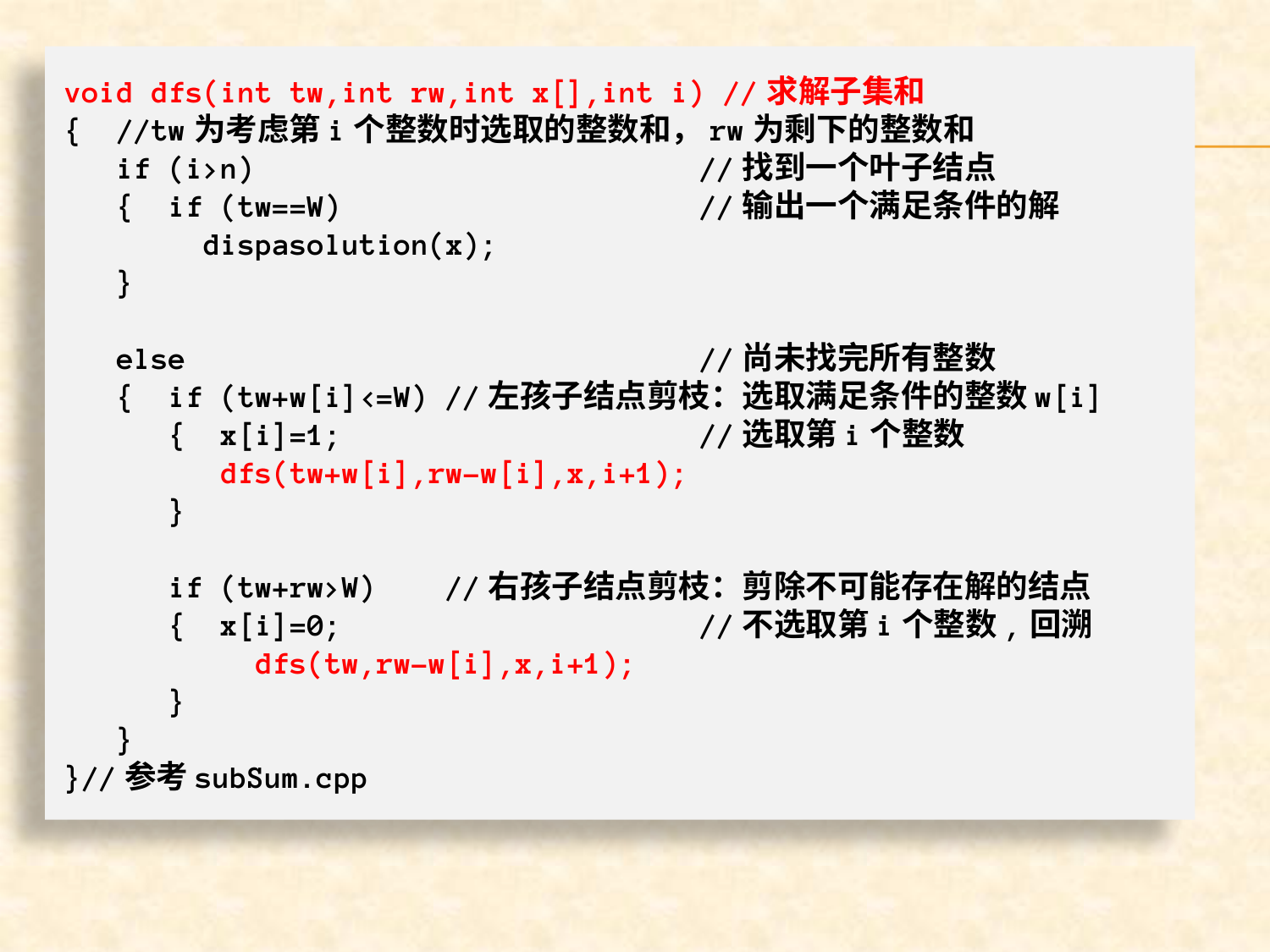

void dfs(int tw,int rw,int x[],int i) //求解子集和
{  //tw为考虑第i个整数时选取的整数和，rw为剩下的整数和
   if (i>n)				//找到一个叶子结点
   {  if (tw==W)			//输出一个满足条件的解
        dispasolution(x);
   }
   else					//尚未找完所有整数
   {  if (tw+w[i]<=W)	//左孩子结点剪枝：选取满足条件的整数w[i]
      {  x[i]=1;			//选取第i个整数
         dfs(tw+w[i],rw-w[i],x,i+1);
      }
      if (tw+rw>W)	//右孩子结点剪枝：剪除不可能存在解的结点
      {  x[i]=0;			//不选取第i个整数,回溯
           dfs(tw,rw-w[i],x,i+1);
      }
   }
}//参考subSum.cpp